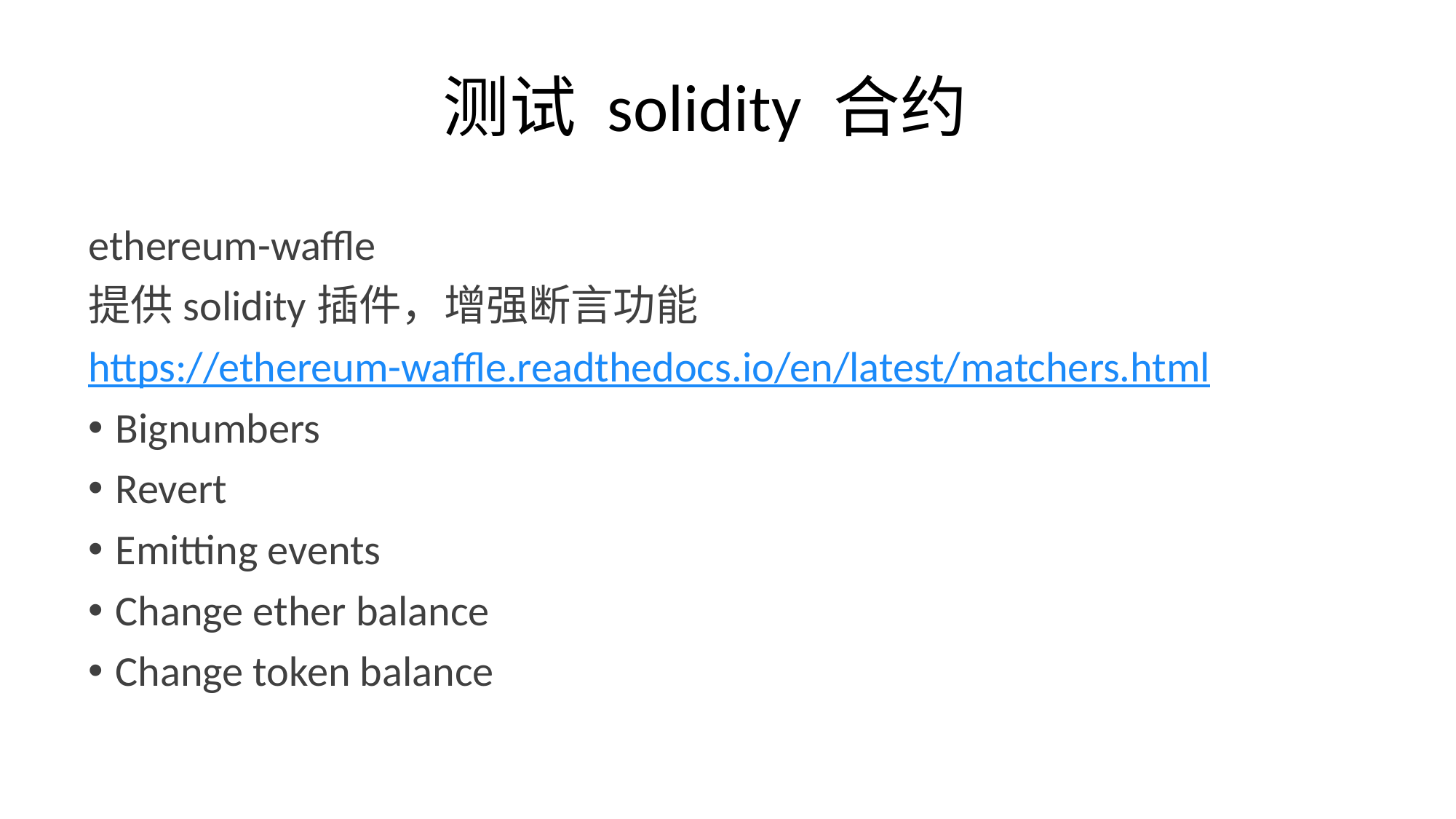

# 测试 solidity 合约
ethereum-waffle
提供solidity插件，增强断言功能
https://ethereum-waffle.readthedocs.io/en/latest/matchers.html
Bignumbers
Revert
Emitting events
Change ether balance
Change token balance